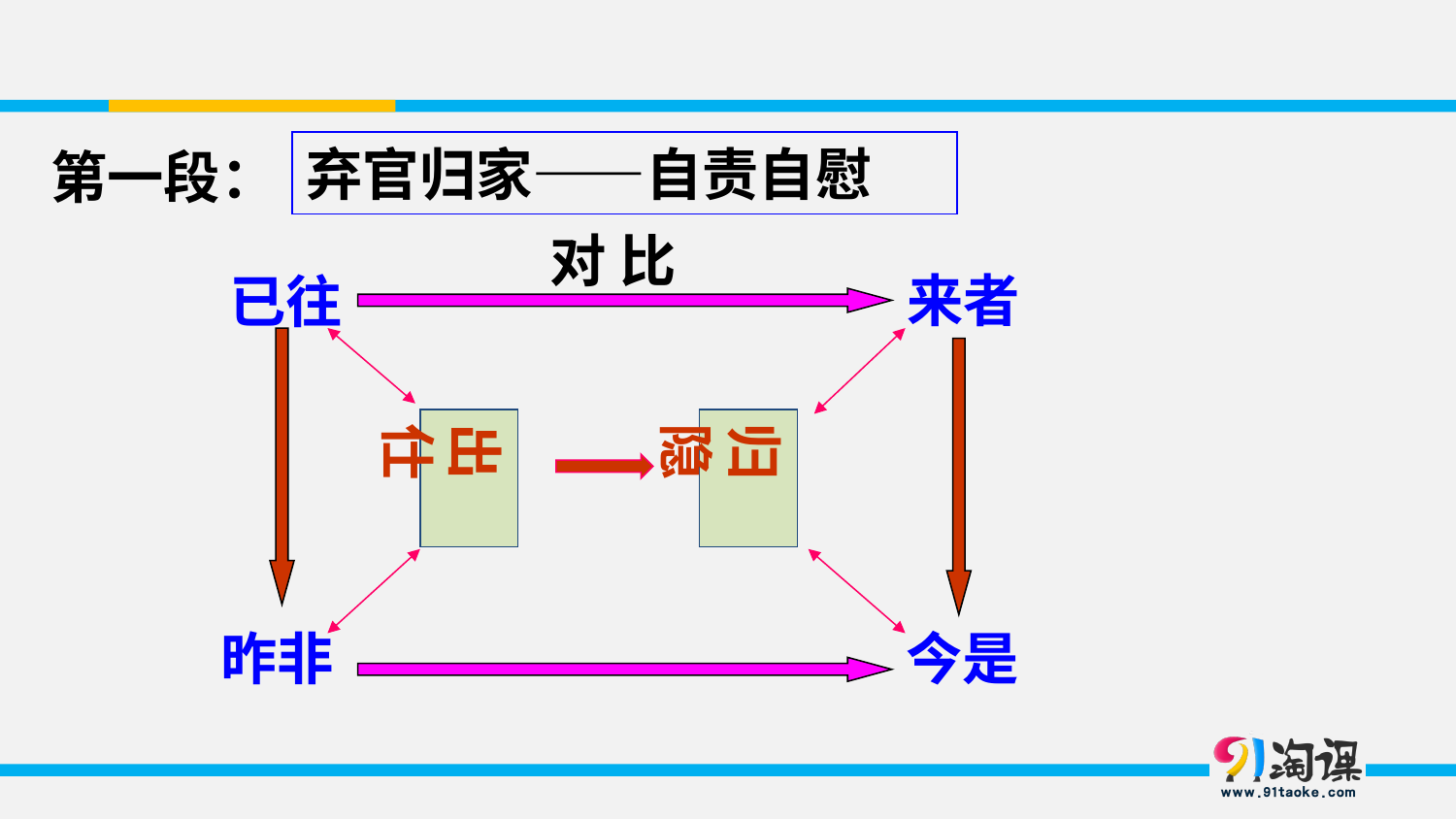

弃官归家——自责自慰
第一段：
对 比
来者
已往

出仕
归隐

今是
昨非